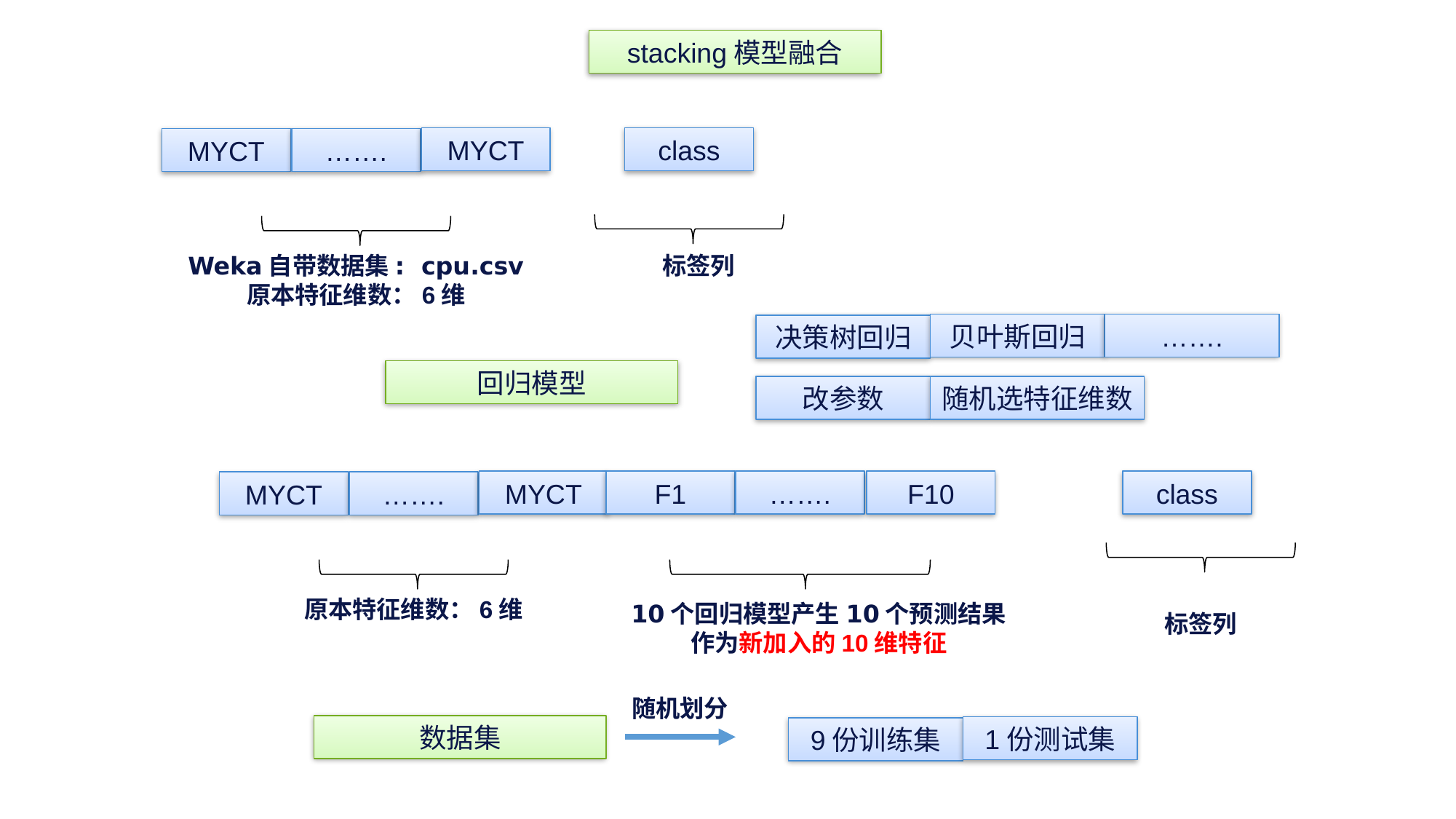

stacking模型融合
class
MYCT
…….
MYCT

Weka自带数据集:  cpu.csv
原本特征维数：6维
标签列
…….
贝叶斯回归
决策树回归
回归模型
随机选特征维数
改参数

F10
…….
F1
MYCT
class
…….
MYCT

原本特征维数：6维
10个回归模型产生10个预测结果
作为新加入的10维特征
标签列
随机划分
数据集
1份测试集
9份训练集